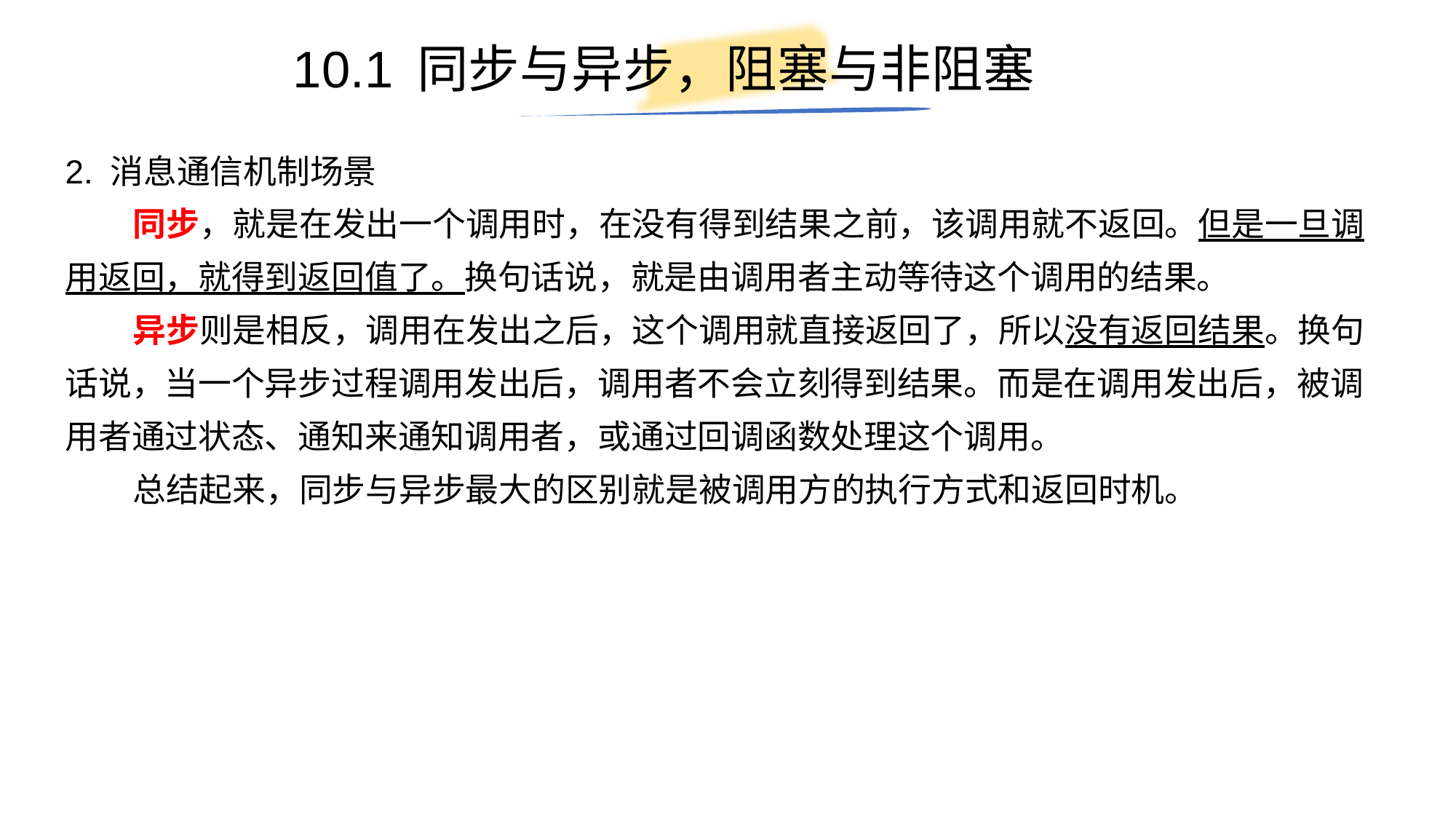

# 10.1 同步与异步，阻塞与非阻塞

2. 消息通信机制场景
        同步，就是在发出一个调用时，在没有得到结果之前，该调用就不返回。但是一旦调用返回，就得到返回值了。换句话说，就是由调用者主动等待这个调用的结果。
        异步则是相反，调用在发出之后，这个调用就直接返回了，所以没有返回结果。换句话说，当一个异步过程调用发出后，调用者不会立刻得到结果。而是在调用发出后，被调用者通过状态、通知来通知调用者，或通过回调函数处理这个调用。
        总结起来，同步与异步最大的区别就是被调用方的执行方式和返回时机。